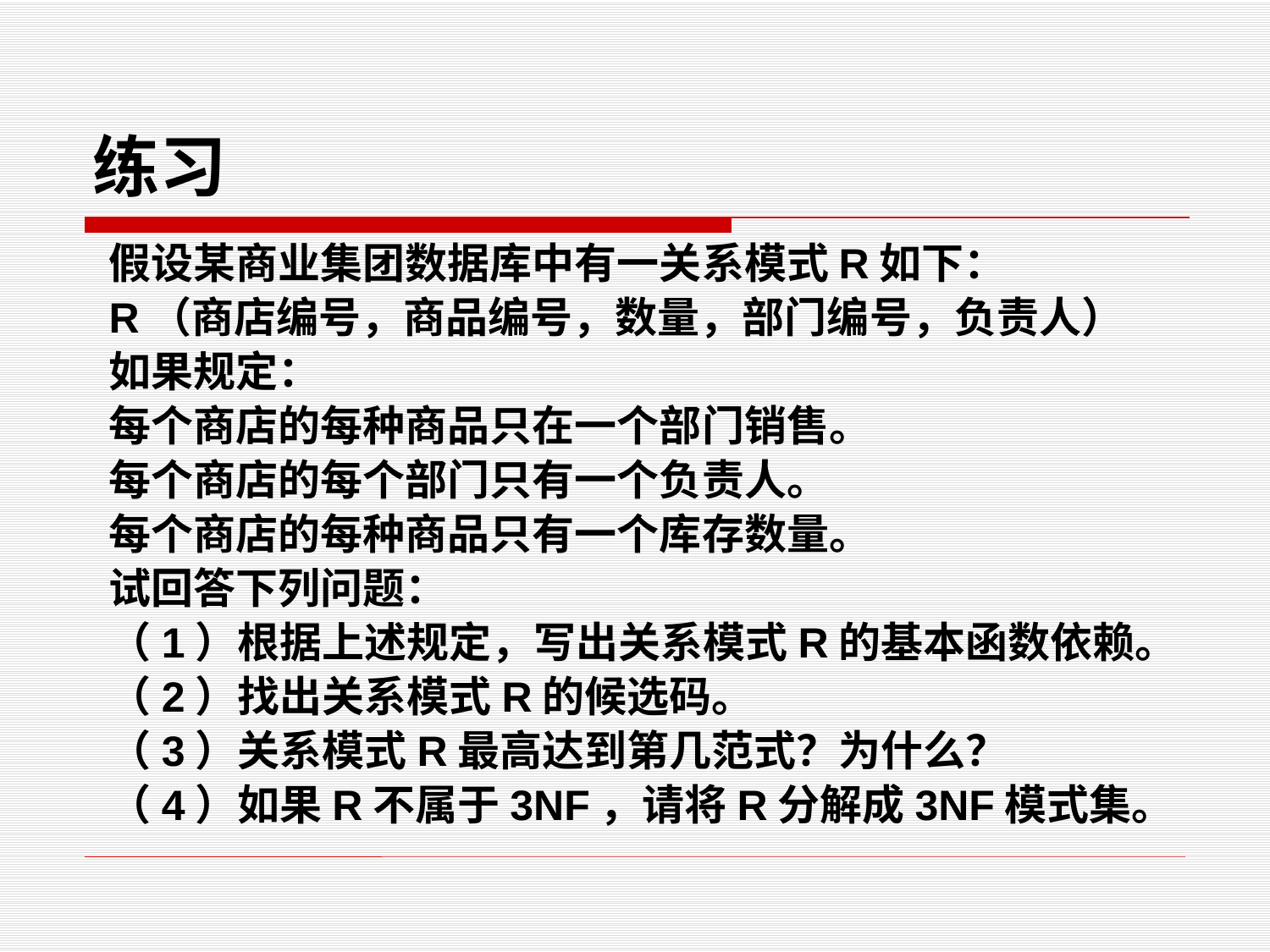

# 练习
假设某商业集团数据库中有一关系模式R如下：
R（商店编号，商品编号，数量，部门编号，负责人）
如果规定：
每个商店的每种商品只在一个部门销售。
每个商店的每个部门只有一个负责人。
每个商店的每种商品只有一个库存数量。
试回答下列问题：
（1）根据上述规定，写出关系模式R的基本函数依赖。
（2）找出关系模式R的候选码。
（3）关系模式R最高达到第几范式？为什么？
（4）如果R不属于3NF，请将R分解成3NF模式集。